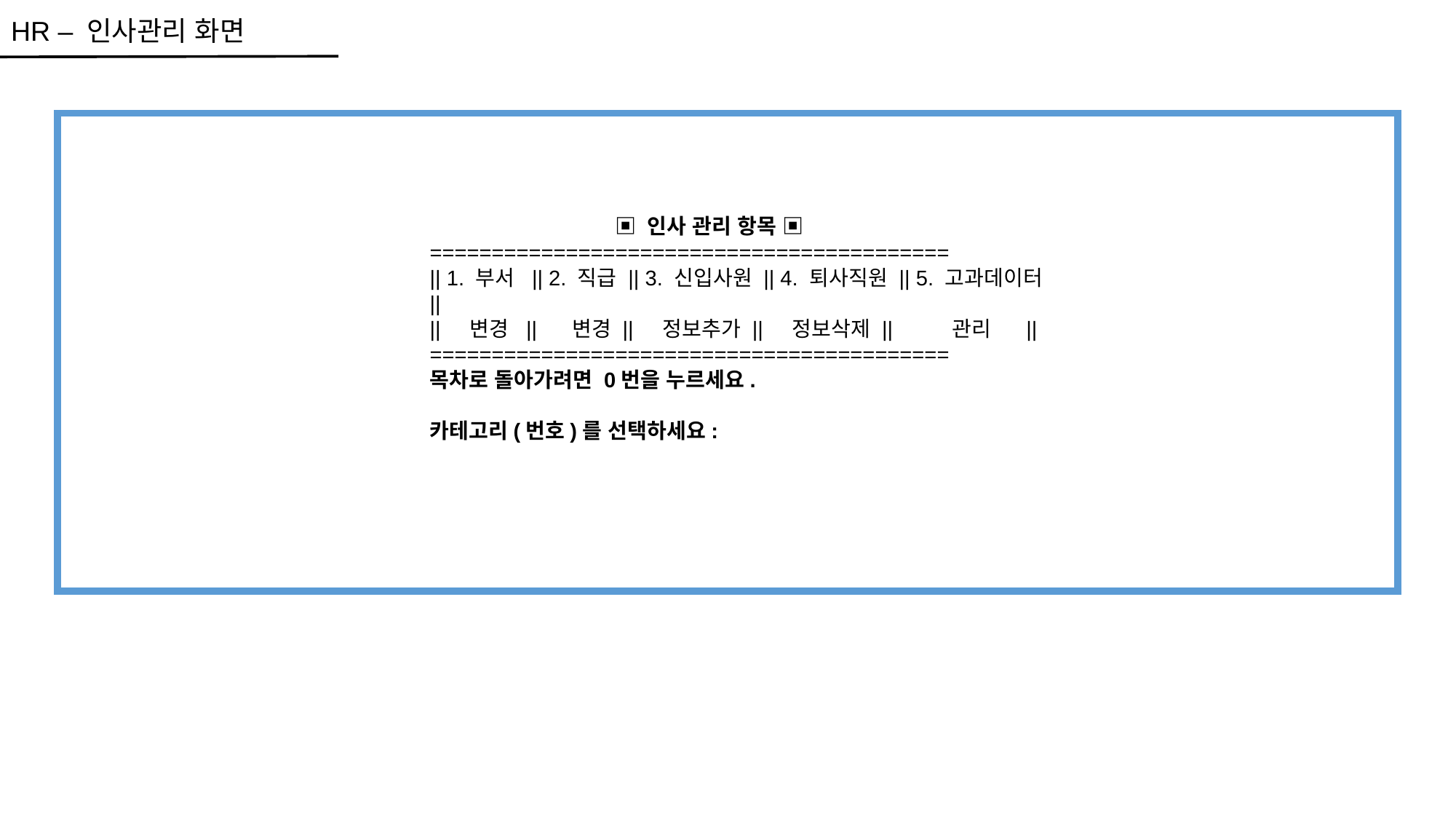

HR – 인사관리 화면

             ▣ 인사 관리 항목 ▣
==========================================
|| 1. 부서  || 2. 직급 || 3. 신입사원 || 4. 퇴사직원 || 5. 고과데이터 ||
||    변경  ||     변경 ||    정보추가 ||    정보삭제 ||         관리     ||
==========================================
목차로 돌아가려면 0번을 누르세요.

카테고리(번호)를 선택하세요: